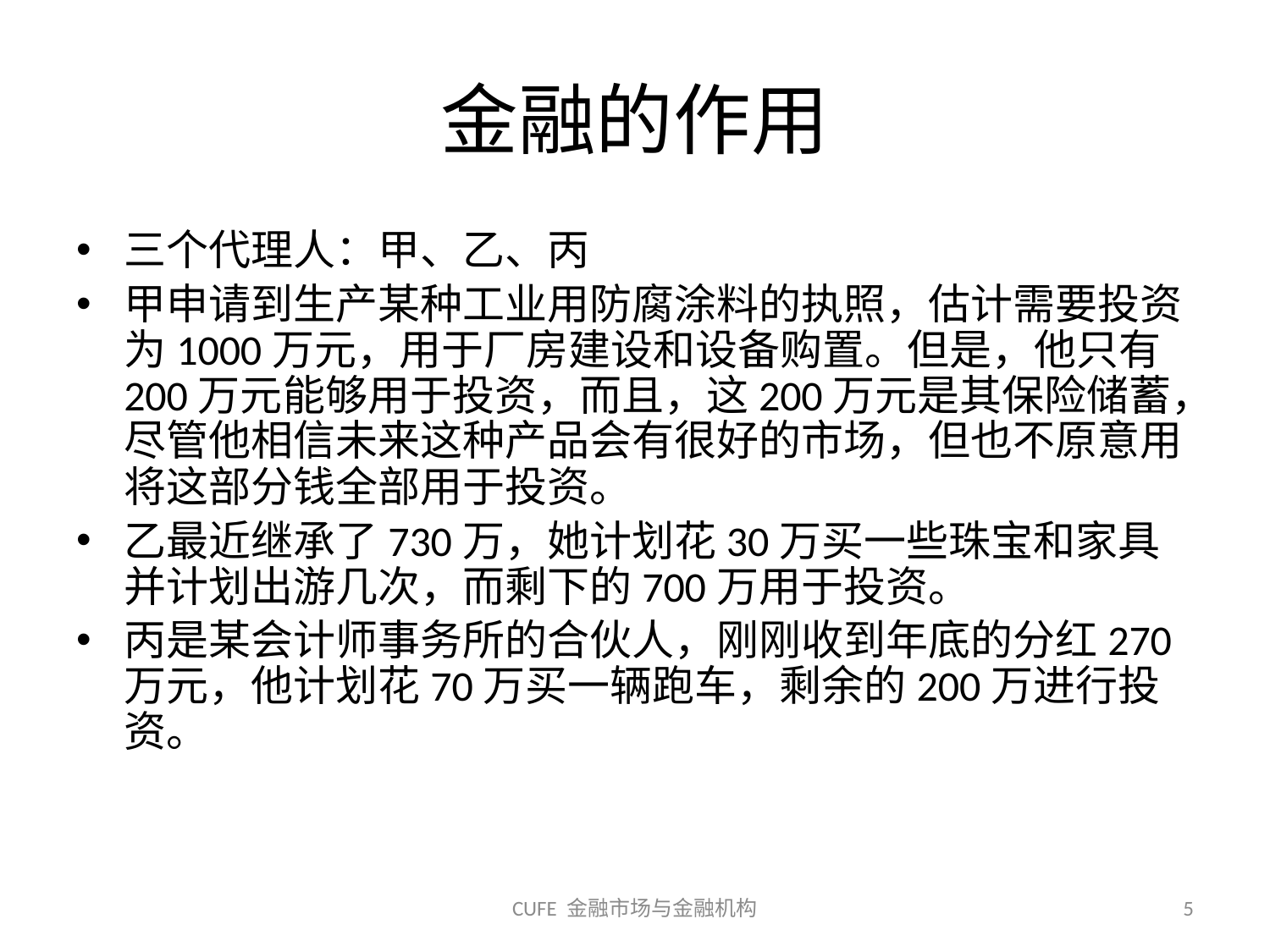

# 金融的作用
三个代理人：甲、乙、丙
甲申请到生产某种工业用防腐涂料的执照，估计需要投资为1000万元，用于厂房建设和设备购置。但是，他只有200万元能够用于投资，而且，这200万元是其保险储蓄，尽管他相信未来这种产品会有很好的市场，但也不原意用将这部分钱全部用于投资。
乙最近继承了730万，她计划花30万买一些珠宝和家具并计划出游几次，而剩下的700万用于投资。
丙是某会计师事务所的合伙人，刚刚收到年底的分红270万元，他计划花70万买一辆跑车，剩余的200万进行投资。
CUFE 金融市场与金融机构
5